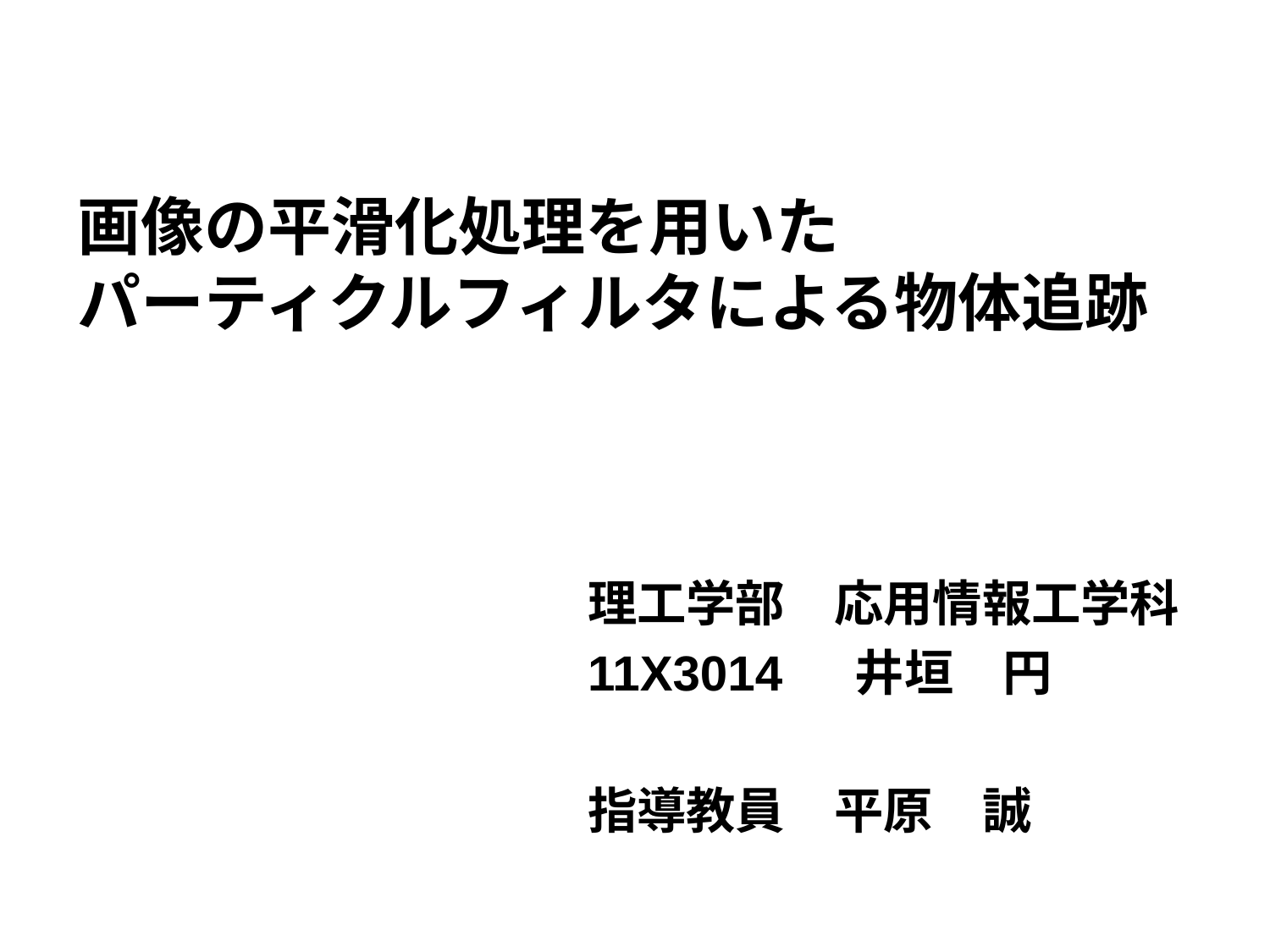

# 画像の平滑化処理を用いた パーティクルフィルタによる物体追跡
理工学部　応用情報工学科
11X3014 　井垣　円

指導教員　平原　誠